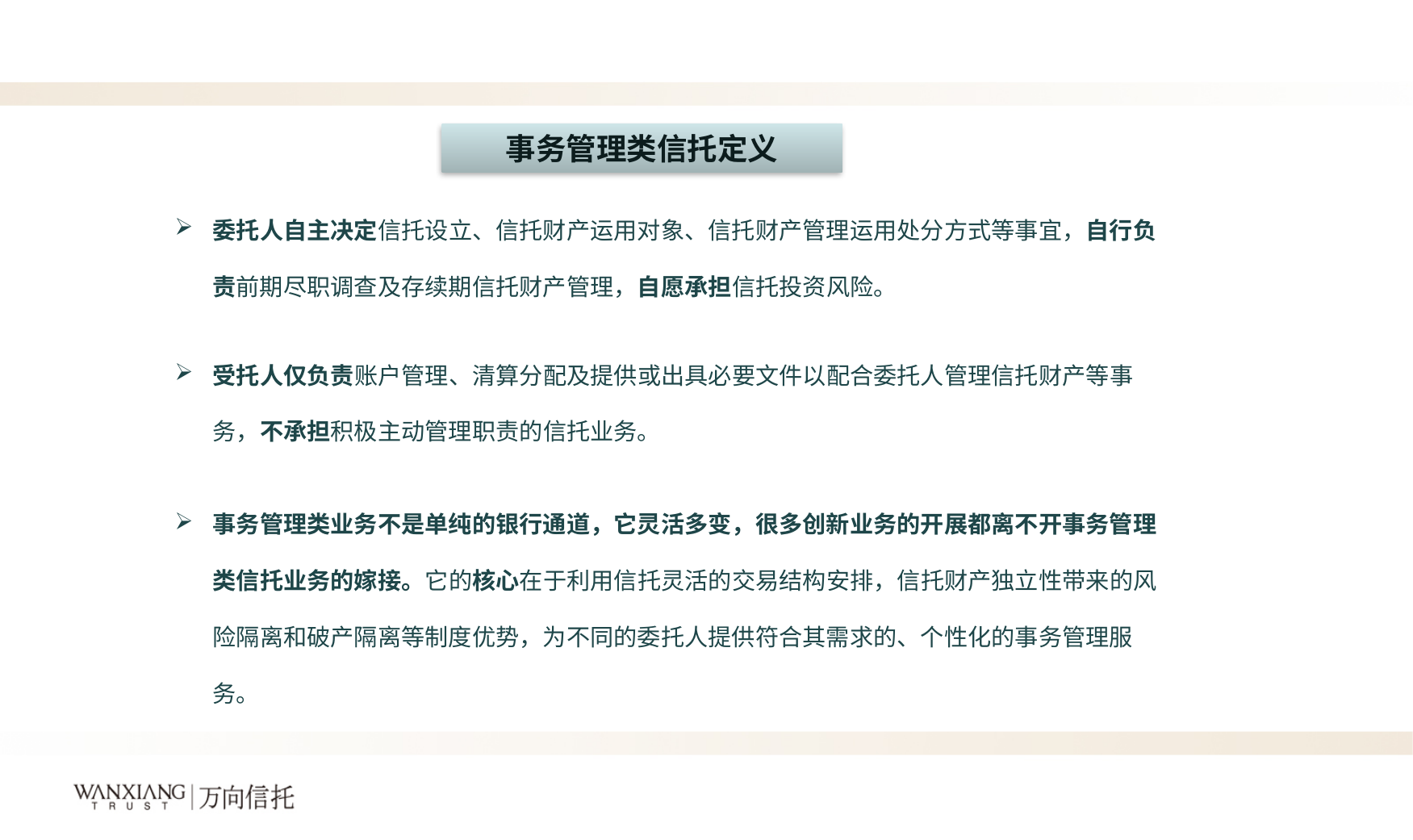

标  题 一
事务管理类信托定义
委托人自主决定信托设立、信托财产运用对象、信托财产管理运用处分方式等事宜，自行负责前期尽职调查及存续期信托财产管理，自愿承担信托投资风险。

受托人仅负责账户管理、清算分配及提供或出具必要文件以配合委托人管理信托财产等事务，不承担积极主动管理职责的信托业务。

事务管理类业务不是单纯的银行通道，它灵活多变，很多创新业务的开展都离不开事务管理类信托业务的嫁接。它的核心在于利用信托灵活的交易结构安排，信托财产独立性带来的风险隔离和破产隔离等制度优势，为不同的委托人提供符合其需求的、个性化的事务管理服务。
2